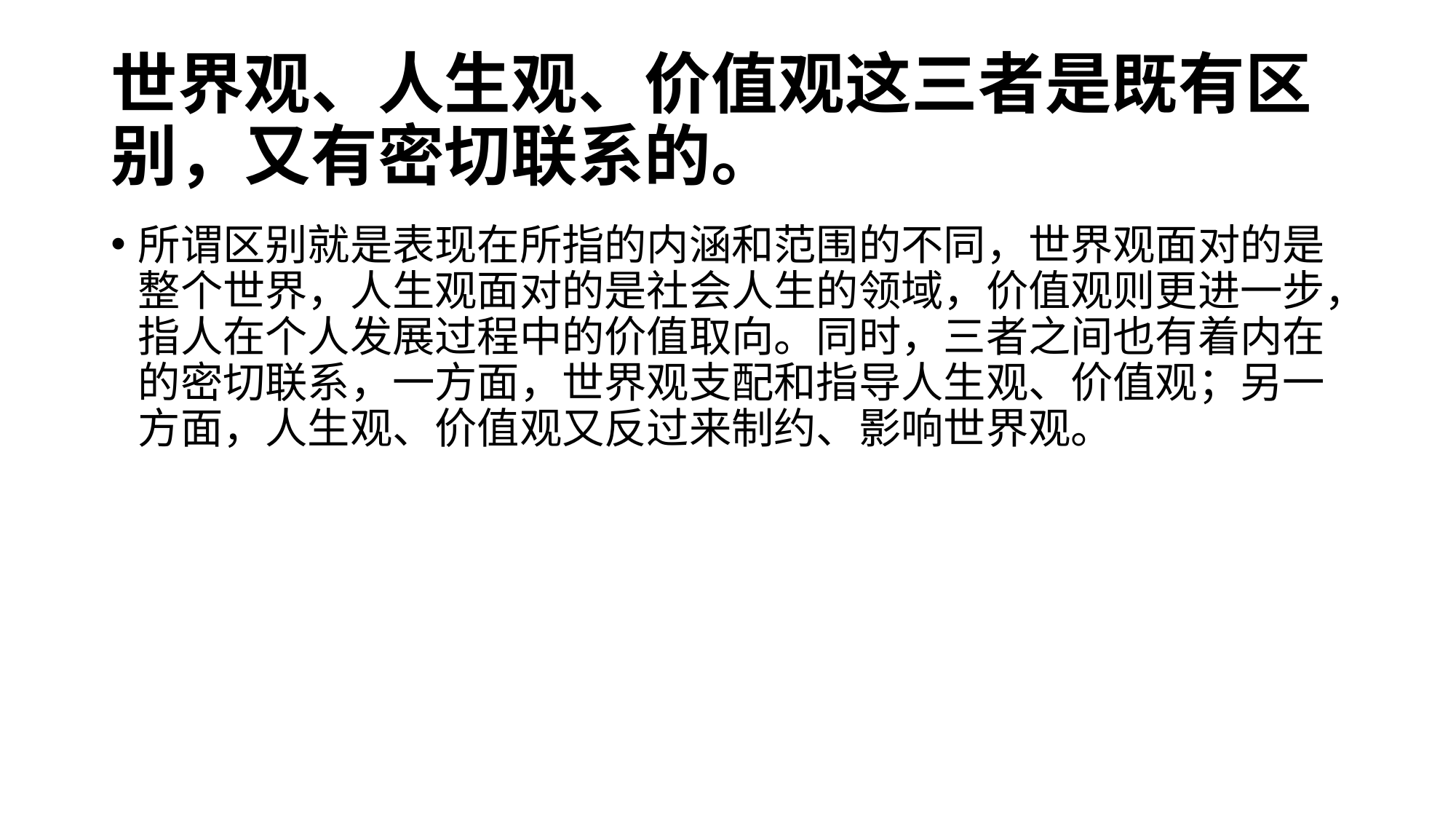

# 世界观、人生观、价值观这三者是既有区别，又有密切联系的。
所谓区别就是表现在所指的内涵和范围的不同，世界观面对的是整个世界，人生观面对的是社会人生的领域，价值观则更进一步，指人在个人发展过程中的价值取向。同时，三者之间也有着内在的密切联系，一方面，世界观支配和指导人生观、价值观；另一方面，人生观、价值观又反过来制约、影响世界观。